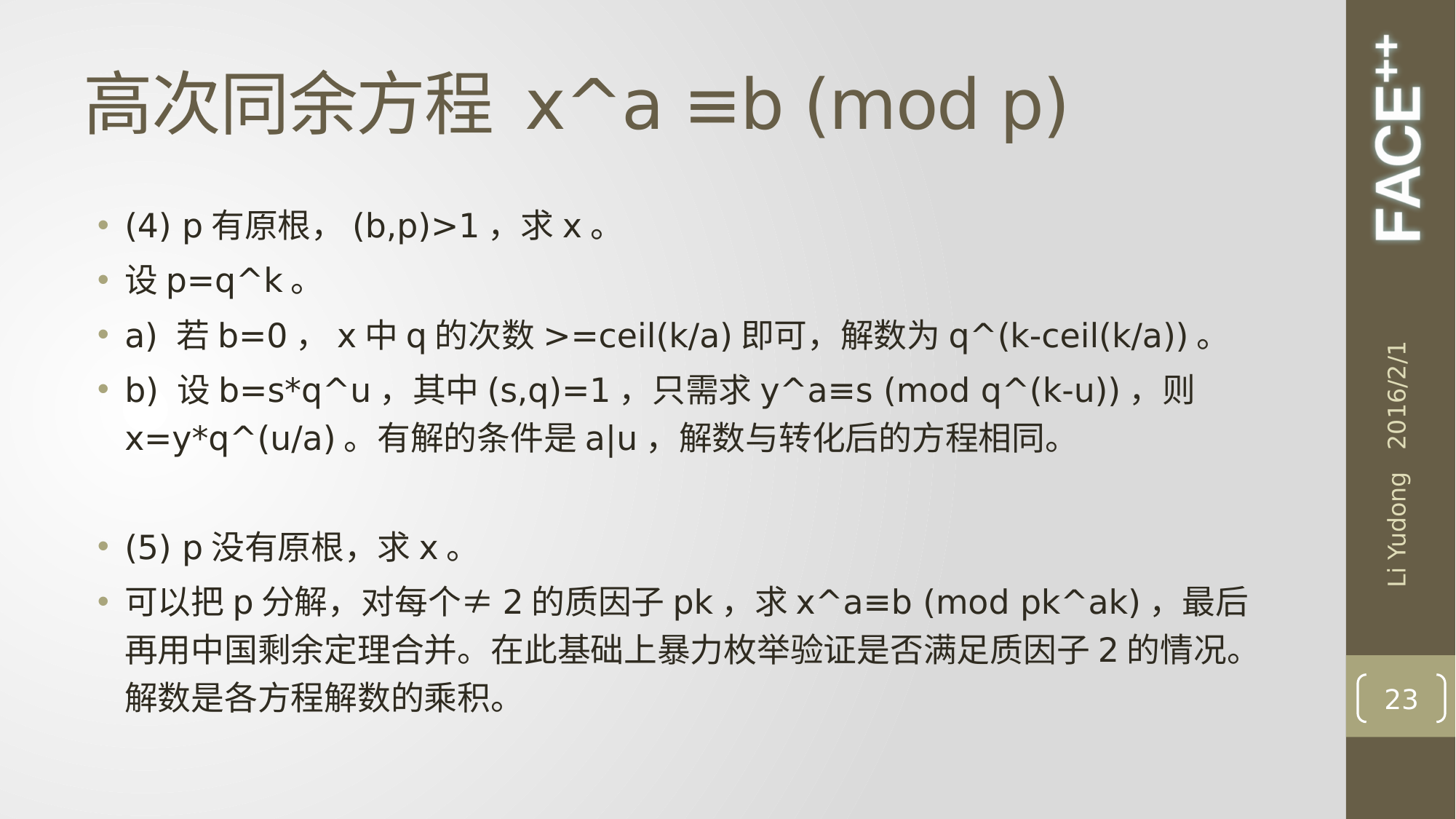

# 高次同余方程 x^a ≡b (mod p)
(4) p有原根，(b,p)>1，求x。
设p=q^k。
a) 若b=0，x中q的次数>=ceil(k/a)即可，解数为q^(k-ceil(k/a))。
b) 设b=s*q^u，其中(s,q)=1，只需求y^a≡s (mod q^(k-u))，则x=y*q^(u/a)。有解的条件是a|u，解数与转化后的方程相同。

(5) p没有原根，求x。
可以把p分解，对每个≠2的质因子pk，求x^a≡b (mod pk^ak)，最后再用中国剩余定理合并。在此基础上暴力枚举验证是否满足质因子2的情况。解数是各方程解数的乘积。
2016/2/1
Li Yudong
23